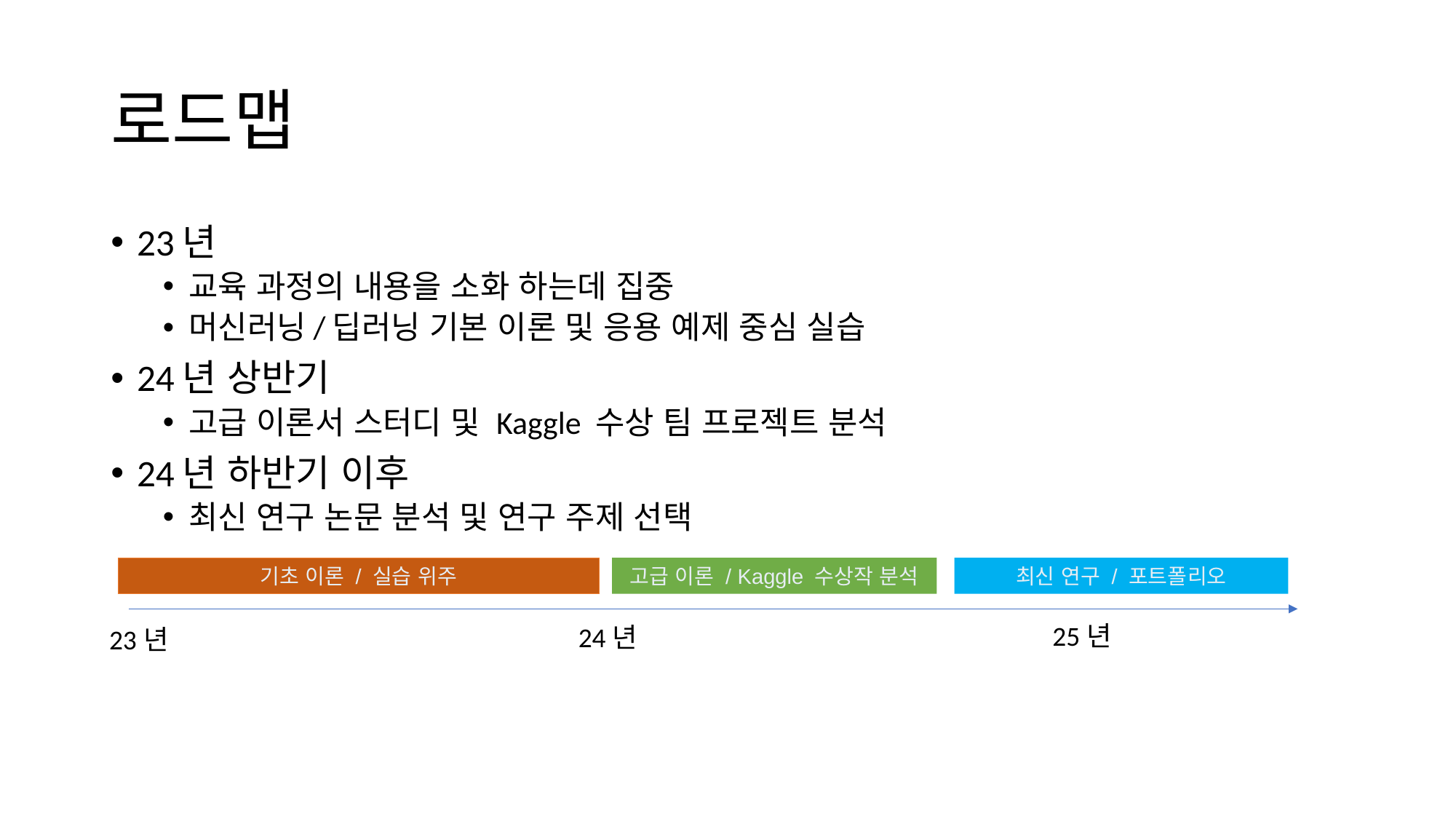

# 로드맵
23년
교육 과정의 내용을 소화 하는데 집중
머신러닝/딥러닝 기본 이론 및 응용 예제 중심 실습
24년 상반기
고급 이론서 스터디 및 Kaggle 수상 팀 프로젝트 분석
24년 하반기 이후
최신 연구 논문 분석 및 연구 주제 선택
기초 이론 / 실습 위주
고급 이론 / Kaggle 수상작 분석
최신 연구 / 포트폴리오
25년
24년
23년